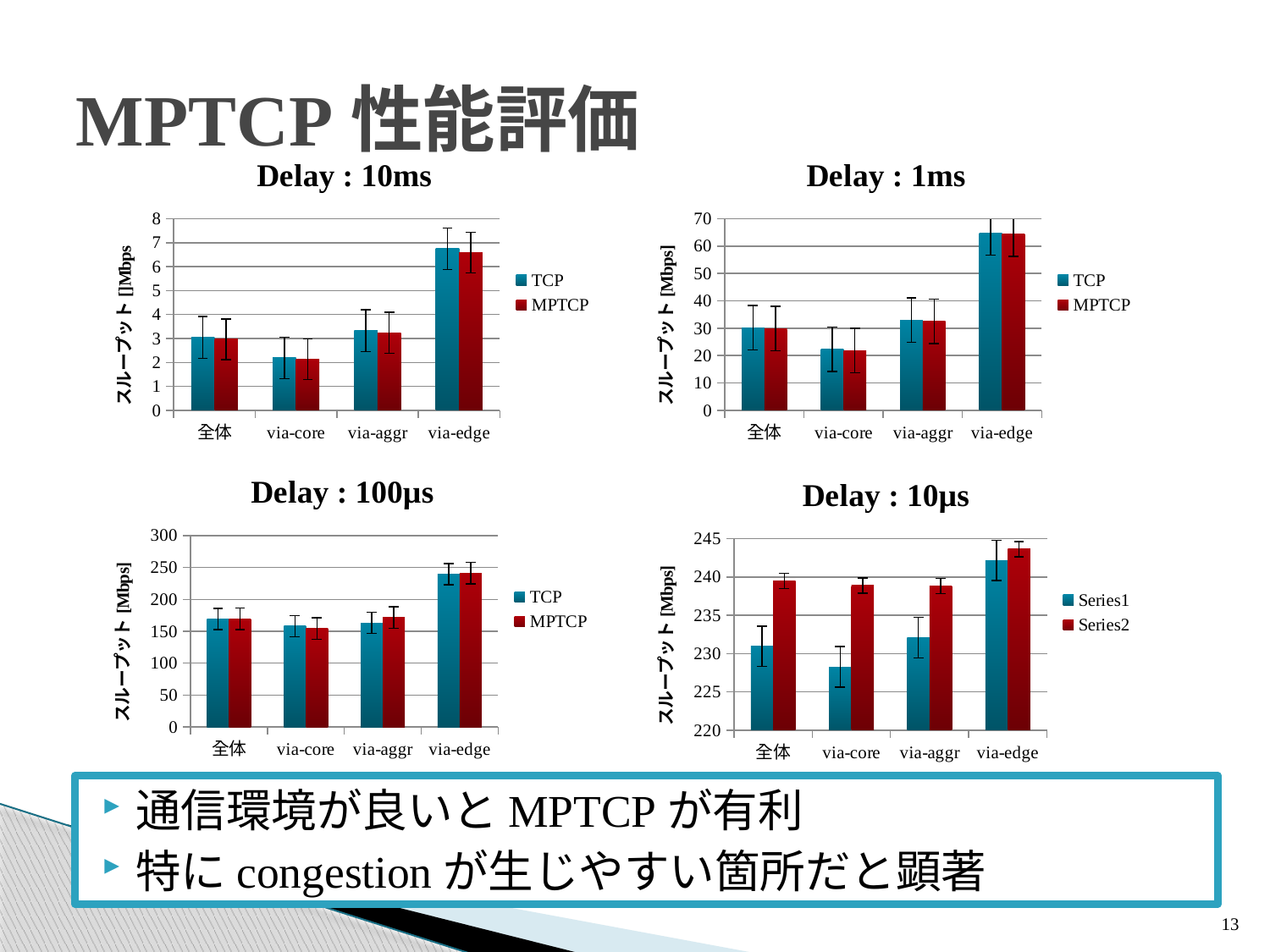

# MPTCP性能評価

### Chart: Delay : 10ms

| Category |  |  |
|---|---|---|
| 全体 | 3.044 | 2.9705 |
| via-core | 2.19 | 2.1399 |
| via-aggr | 3.328 | 3.23725 |
| via-edge | 6.746 | 6.59 |

### Chart: Delay : 1ms

| Category |  |  |
|---|---|---|
| 全体 | 30.2330625 | 29.8381875 |
| via-core | 22.2524 | 21.858 |
| via-aggr | 32.896 | 32.53425 |
| via-edge | 64.8105 | 64.347 |

### Chart: Delay : 100µs

| Category |  |  |
|---|---|---|
| 全体 | 169.513375 | 169.2985625 |
| via-core | 158.0676 | 154.0319 |
| via-aggr | 163.1775 | 171.398 |
| via-edge | 239.414 | 241.433 |

### Chart: Delay : 10µs

| Category |  |  |
|---|---|---|
| 全体 | 230.9561875 | 239.4608125 |
| via-core | 228.2622 | 238.891 |
| via-aggr | 232.0815 | 238.802 |
| via-edge | 242.1755 | 243.6275 |
通信環境が良いとMPTCPが有利
特にcongestionが生じやすい箇所だと顕著
13